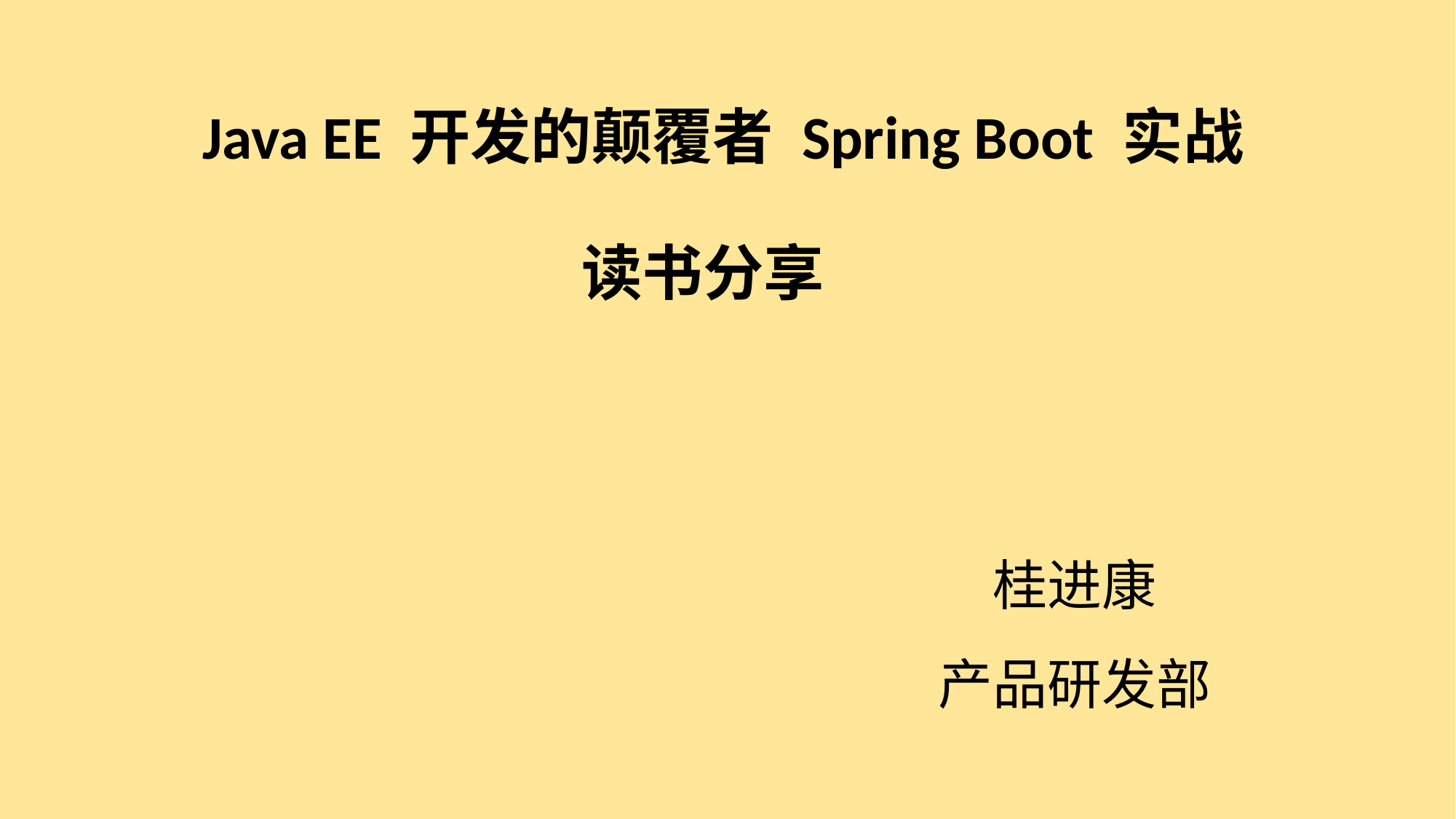

Java EE 开发的颠覆者 Spring Boot 实战
读书分享
桂进康
产品研发部